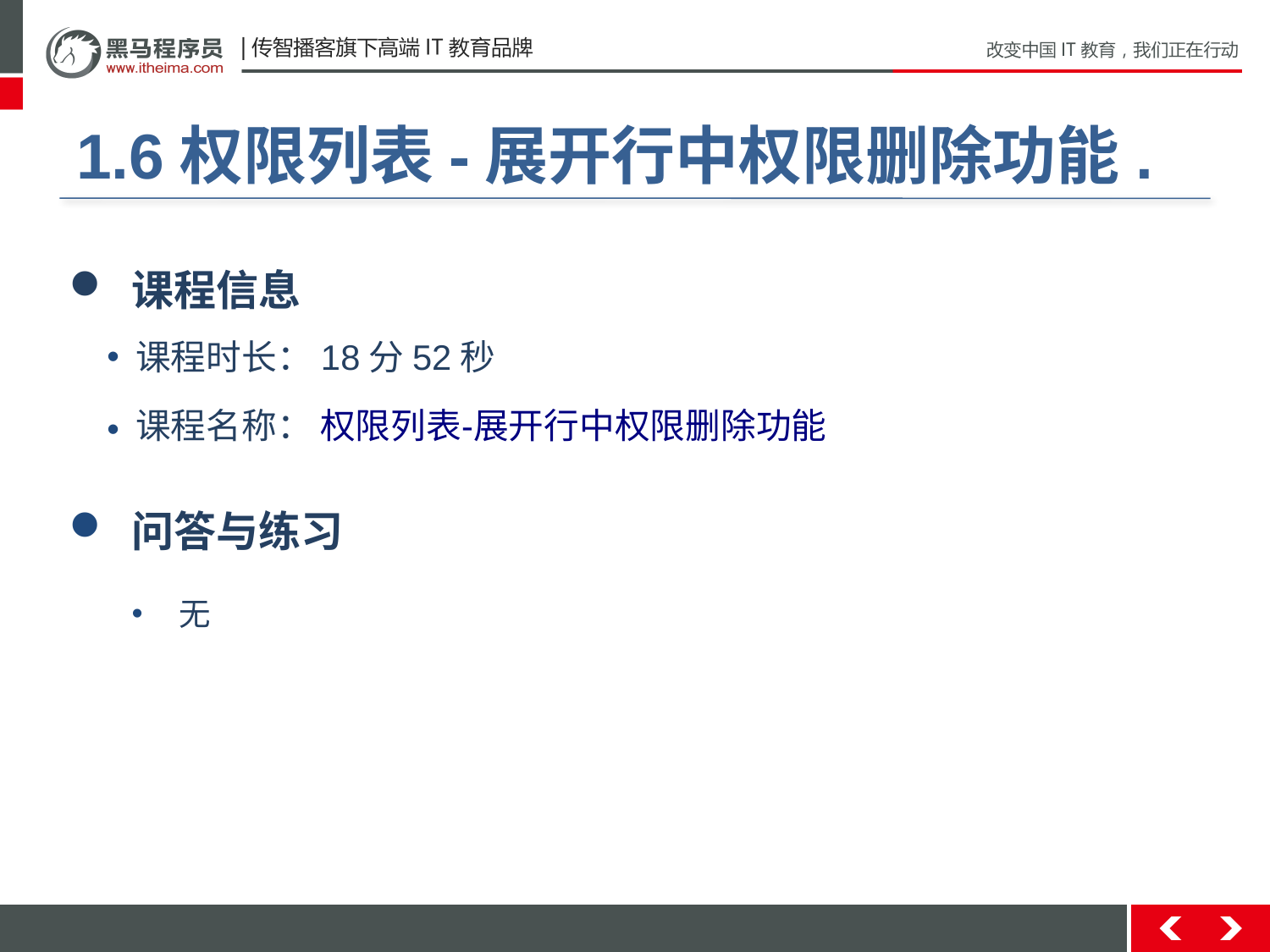

#
1.6权限列表-展开行中权限删除功能.
 课程信息
 课程时长：18分52秒
 课程名称： 权限列表-展开行中权限删除功能
 问答与练习
无